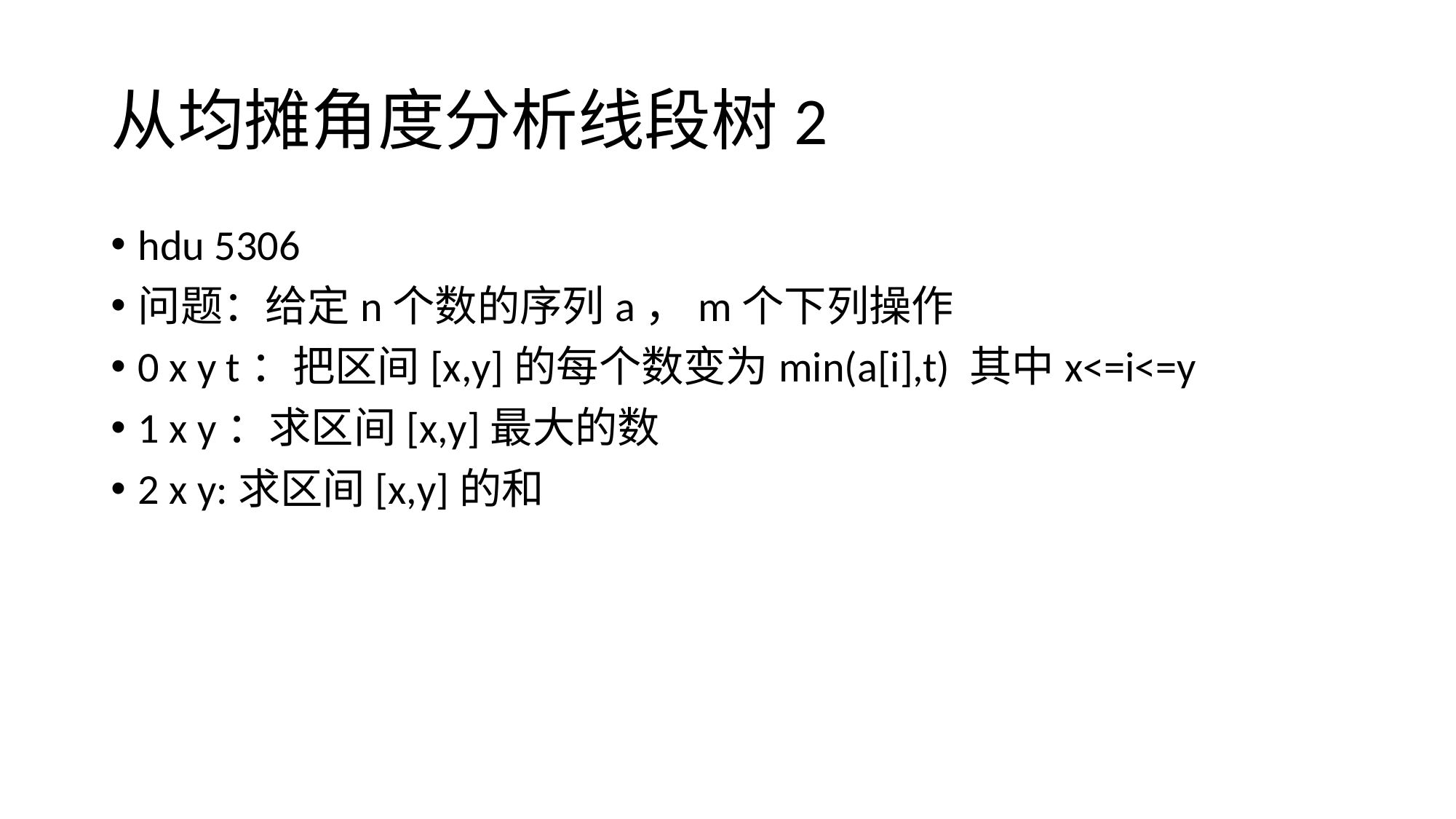

# 从均摊角度分析线段树2
hdu 5306
问题：给定n个数的序列a，m个下列操作
0 x y t：把区间[x,y]的每个数变为min(a[i],t) 其中x<=i<=y
1 x y：求区间[x,y]最大的数
2 x y:求区间[x,y]的和